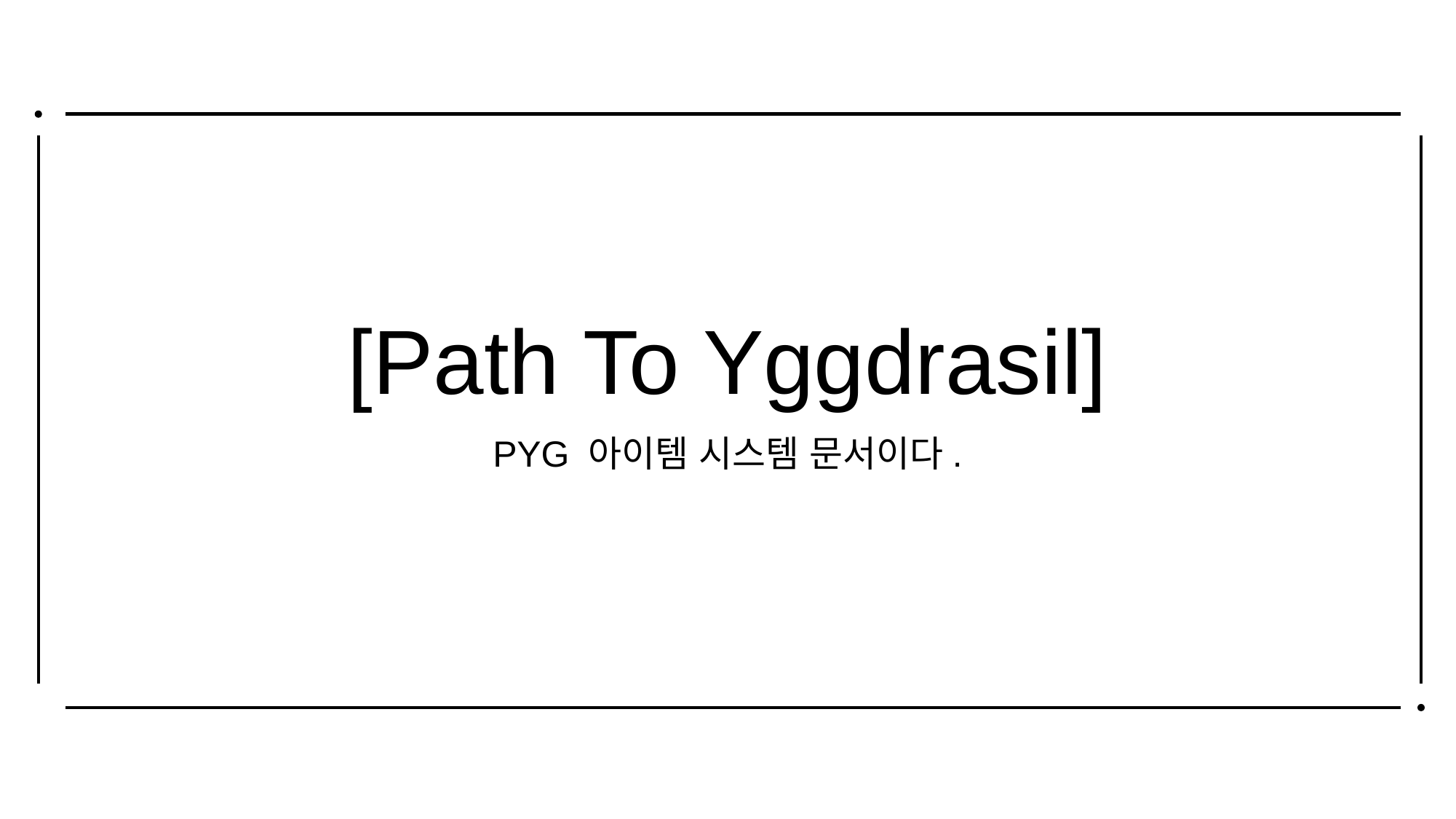

# [Path To Yggdrasil]
PYG 아이템 시스템 문서이다.